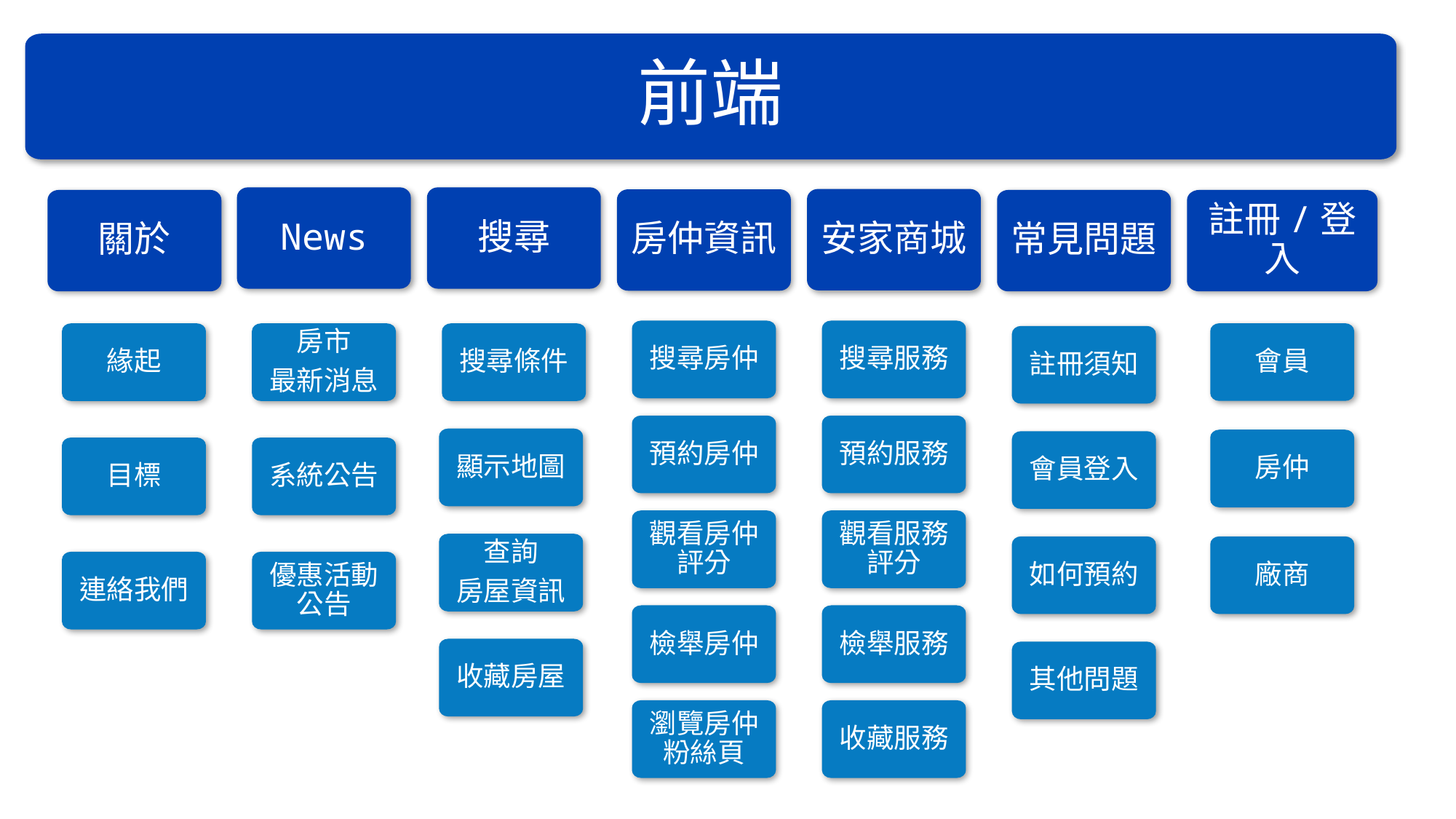

前端
News
搜尋
安家商城
房仲資訊
關於
常見問題
註冊/登入
搜尋房仲
搜尋服務
會員
緣起
搜尋條件
房市
最新消息
註冊須知
預約房仲
預約服務
顯示地圖
房仲
會員登入
目標
系統公告
觀看房仲評分
觀看服務評分
查詢
房屋資訊
如何預約
廠商
連絡我們
優惠活動公告
檢舉房仲
檢舉服務
收藏房屋
其他問題
瀏覽房仲粉絲頁
收藏服務